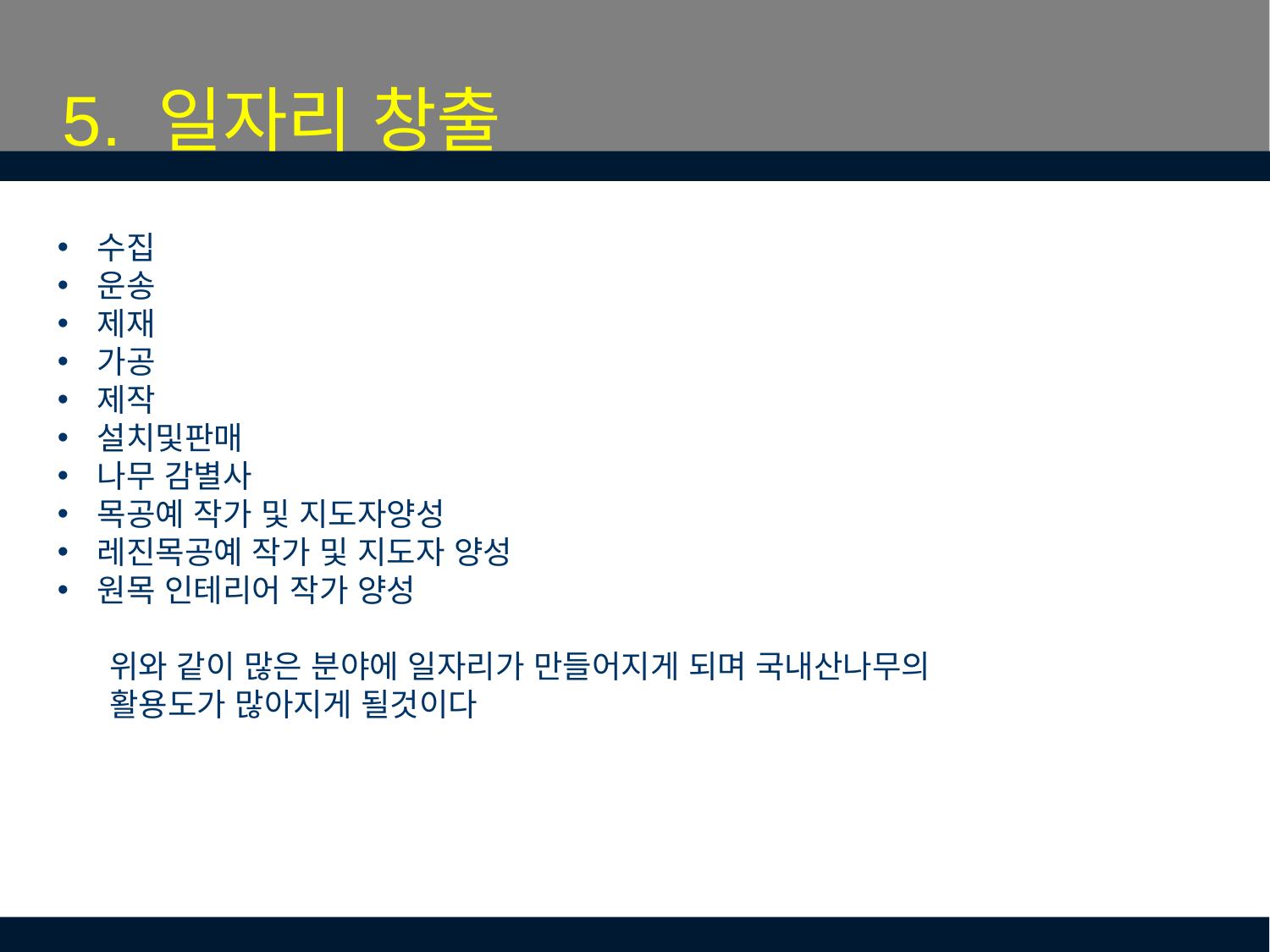

# 5. 일자리 창출
수집
운송
제재
가공
제작
설치및판매
나무 감별사
목공예 작가 및 지도자양성
레진목공예 작가 및 지도자 양성
원목 인테리어 작가 양성

     위와 같이 많은 분야에 일자리가 만들어지게 되며 국내산나무의
     활용도가 많아지게 될것이다